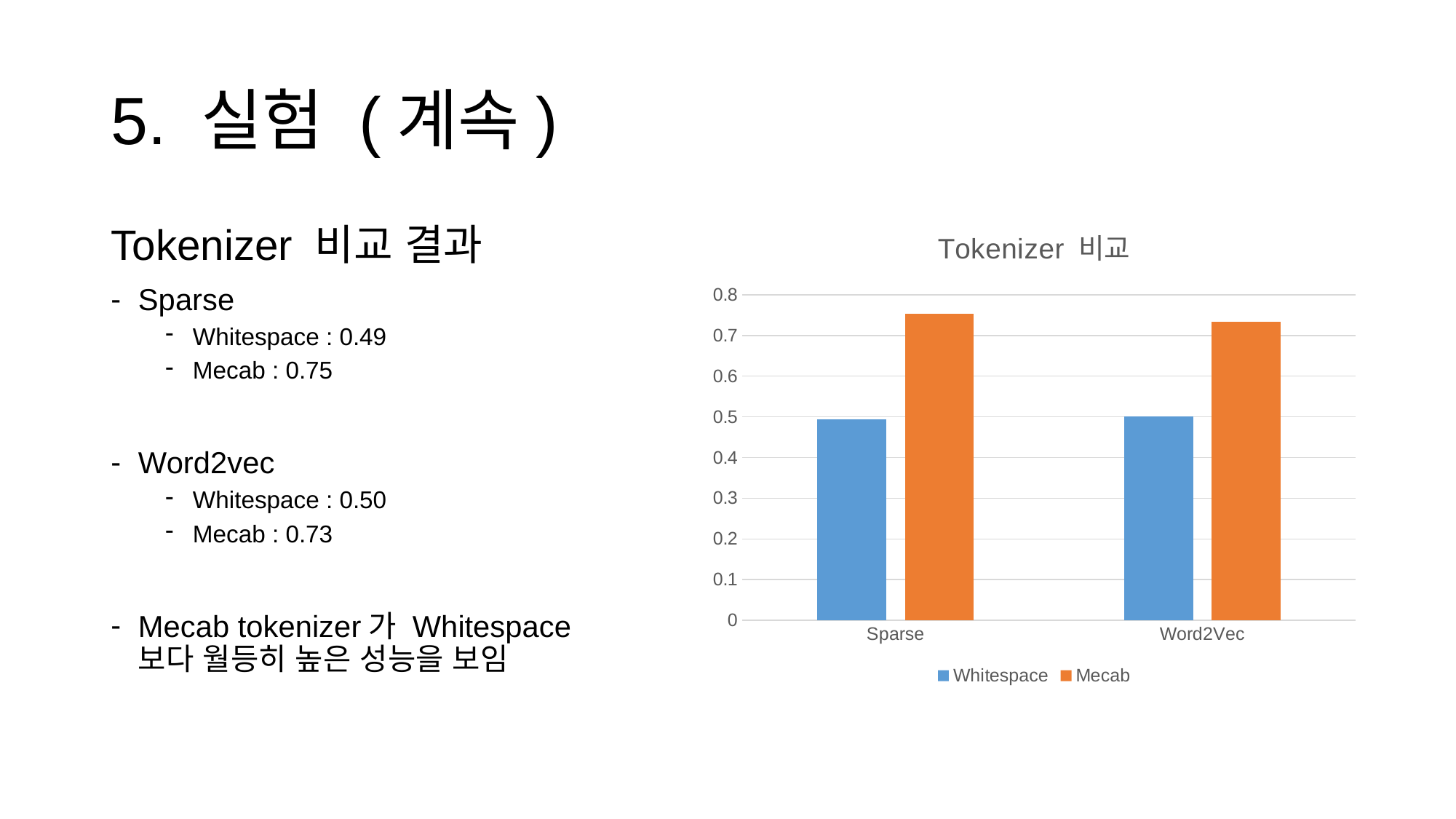

# 5. 실험 (계속)

### Chart: Tokenizer 비교

| Category | Whitespace | Mecab |
|---|---|---|
| Sparse | 0.4943 | 0.7532 |
| Word2Vec | 0.5009 | 0.7332 |
Tokenizer 비교 결과
Sparse
Whitespace : 0.49
Mecab : 0.75

Word2vec
Whitespace : 0.50
Mecab : 0.73

Mecab tokenizer가 Whitespace 보다 월등히 높은 성능을 보임